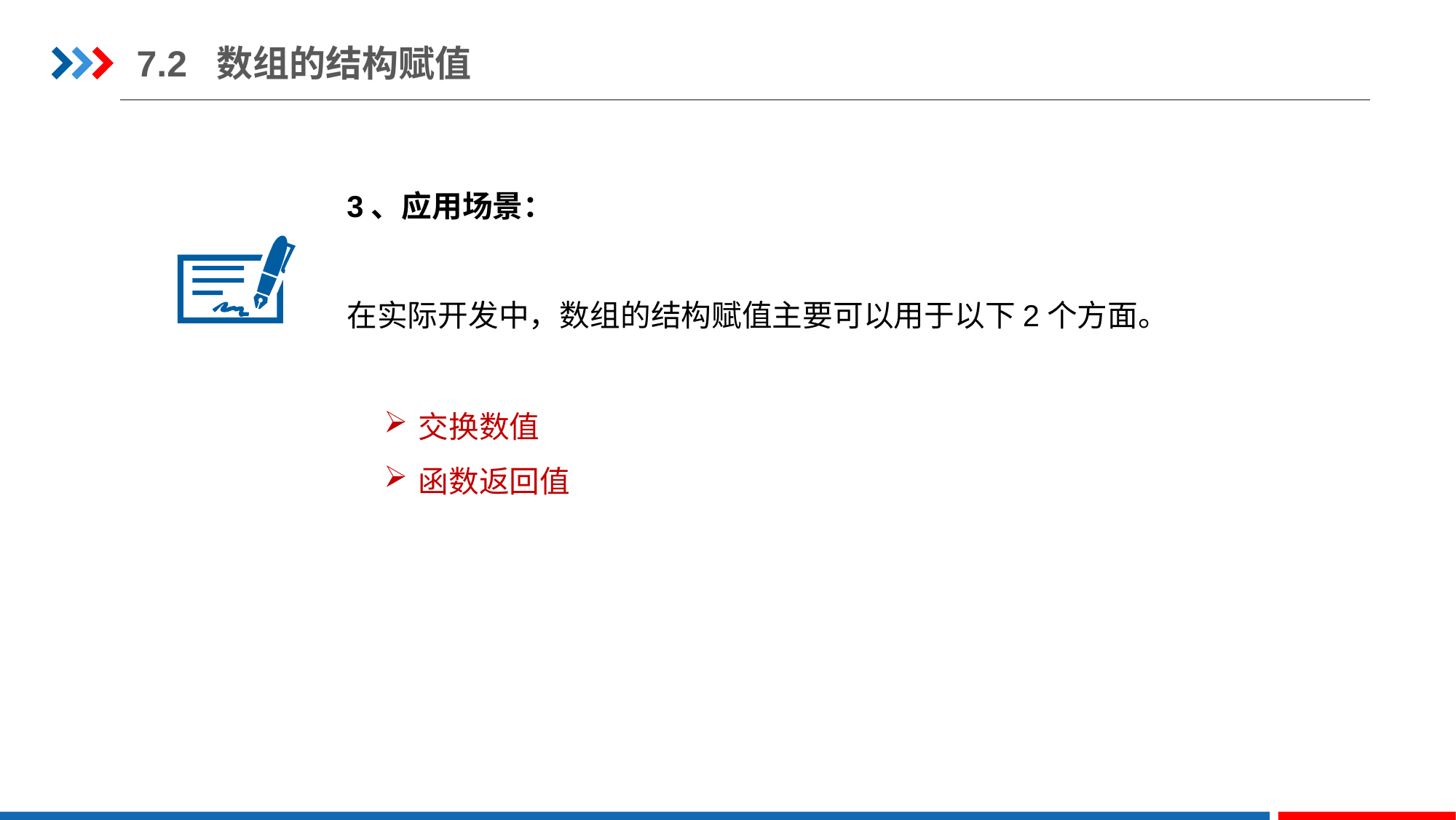

7.2  数组的结构赋值
3、应用场景：

在实际开发中，数组的结构赋值主要可以用于以下2个方面。

交换数值
函数返回值